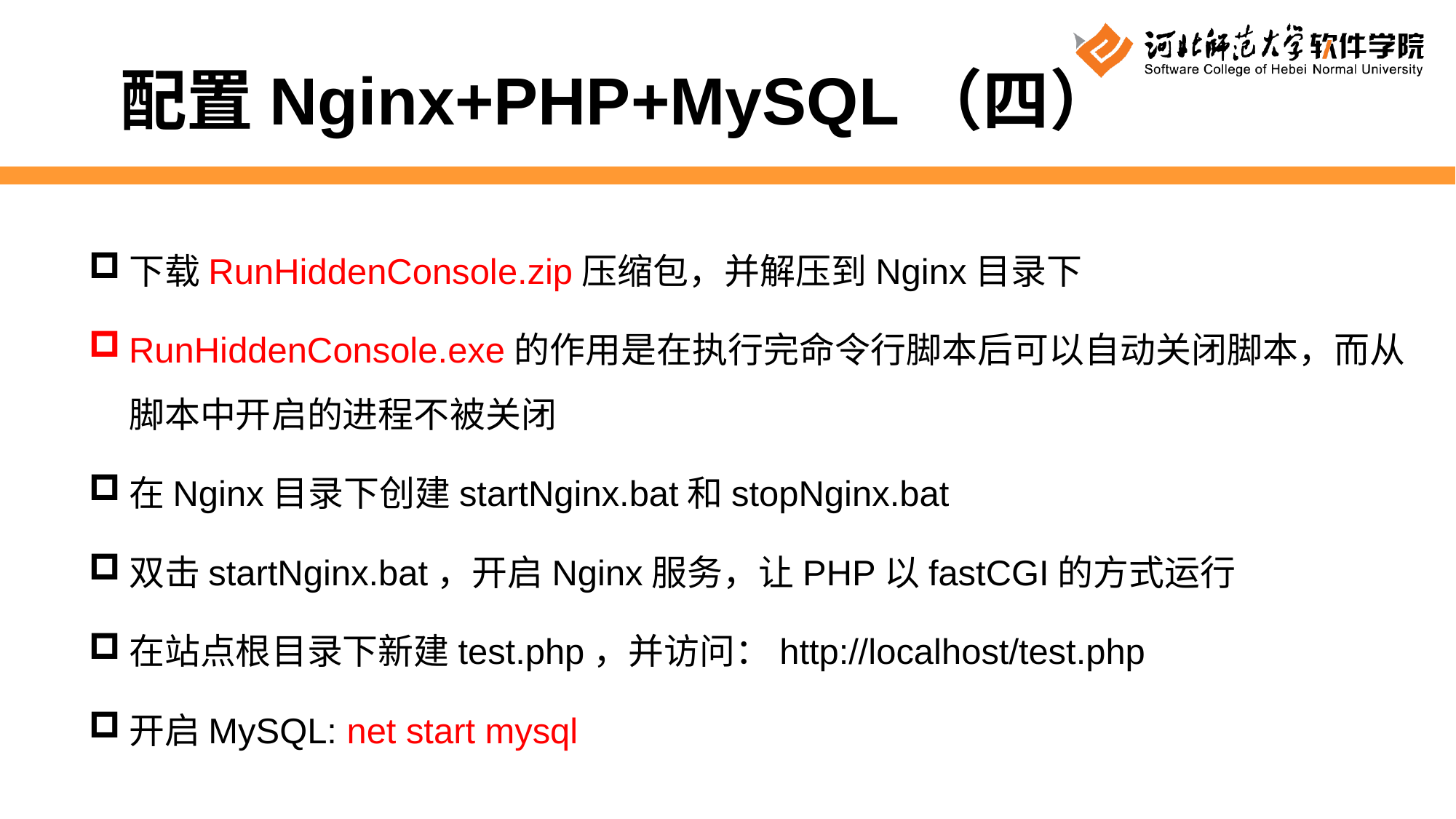

配置Nginx+PHP+MySQL（四）
下载RunHiddenConsole.zip压缩包，并解压到Nginx目录下
RunHiddenConsole.exe的作用是在执行完命令行脚本后可以自动关闭脚本，而从脚本中开启的进程不被关闭
在Nginx目录下创建startNginx.bat和stopNginx.bat
双击startNginx.bat，开启Nginx服务，让PHP以fastCGI的方式运行
在站点根目录下新建test.php，并访问：http://localhost/test.php
开启MySQL: net start mysql